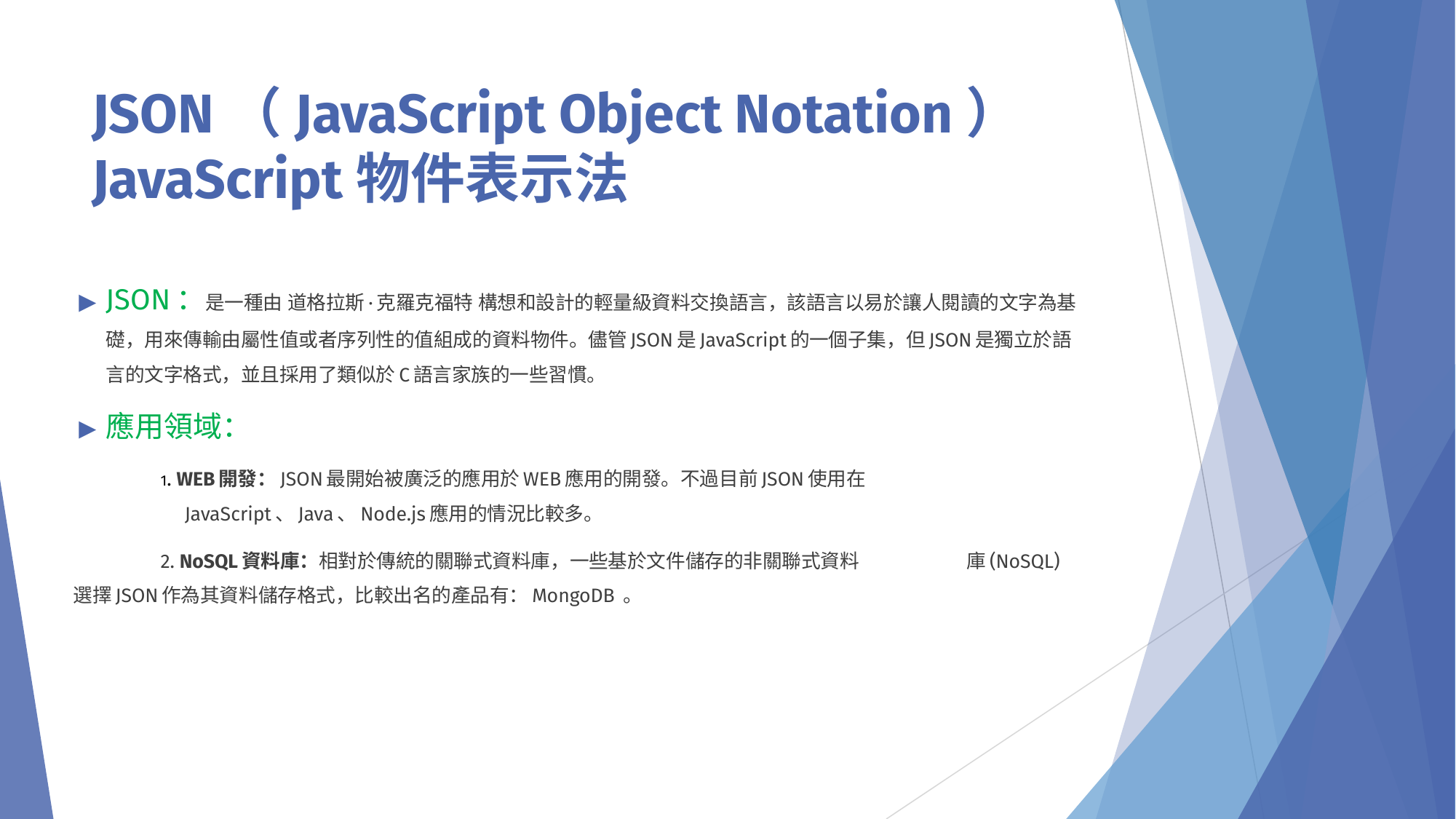

# JSON（JavaScript Object Notation） JavaScript物件表示法
JSON：是一種由 道格拉斯·克羅克福特 構想和設計的輕量級資料交換語言，該語言以易於讓人閱讀的文字為基礎，用來傳輸由屬性值或者序列性的值組成的資料物件。儘管JSON是JavaScript的一個子集，但JSON是獨立於語言的文字格式，並且採用了類似於C語言家族的一些習慣。
應用領域：
	1. WEB開發：JSON最開始被廣泛的應用於WEB應用的開發。不過目前JSON使用在			    JavaScript、Java、Node.js應用的情況比較多。
	2. NoSQL資料庫：相對於傳統的關聯式資料庫，一些基於文件儲存的非關聯式資料	    	    庫(NoSQL)選擇JSON作為其資料儲存格式，比較出名的產品有：MongoDB 。